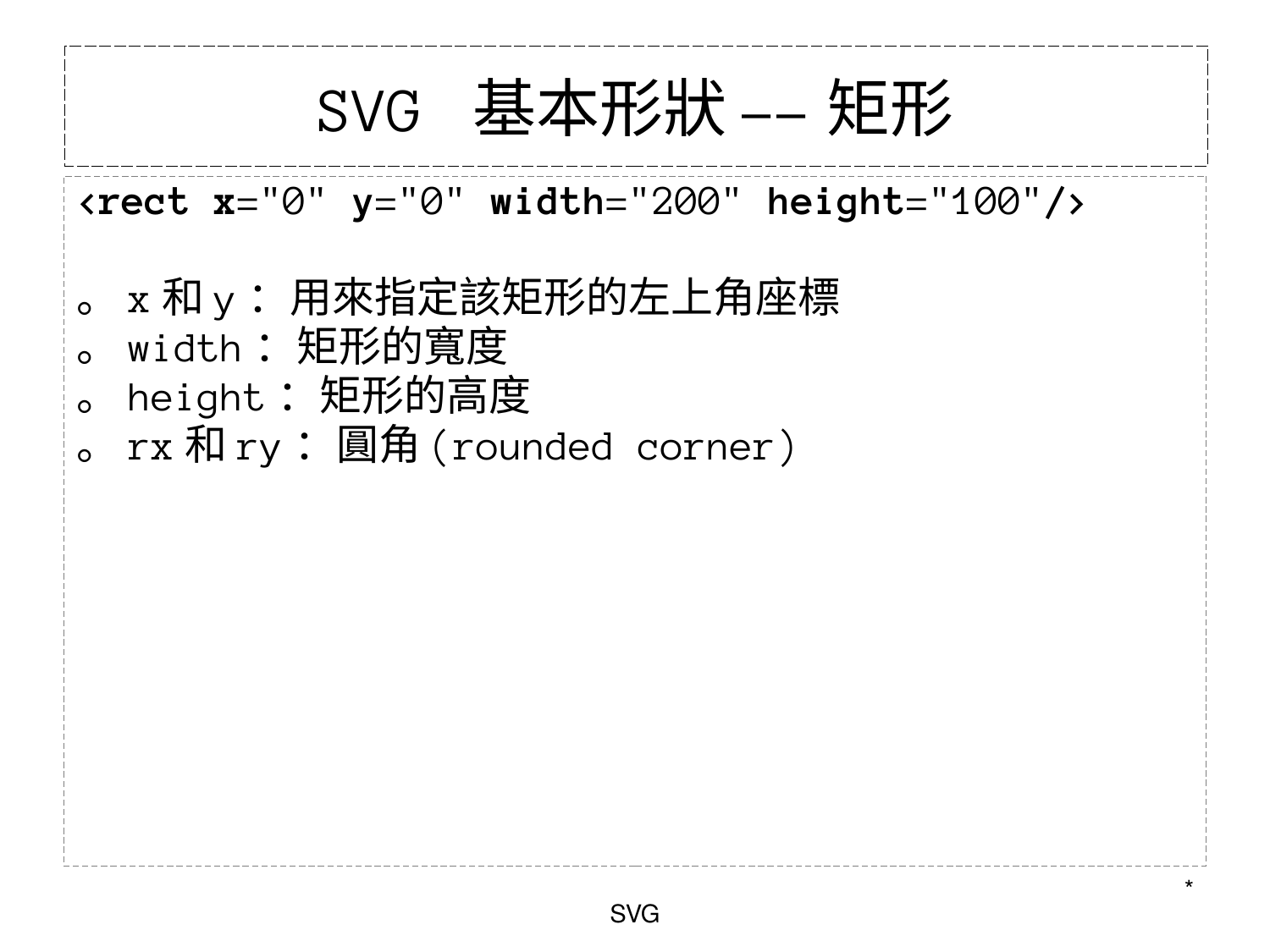

# SVG 基本形狀--矩形
<rect x="0" y="0" width="200" height="100"/>

。x和y：用來指定該矩形的左上角座標
。width：矩形的寬度
。height：矩形的高度
。rx和ry：圓角(rounded corner)

*
SVG